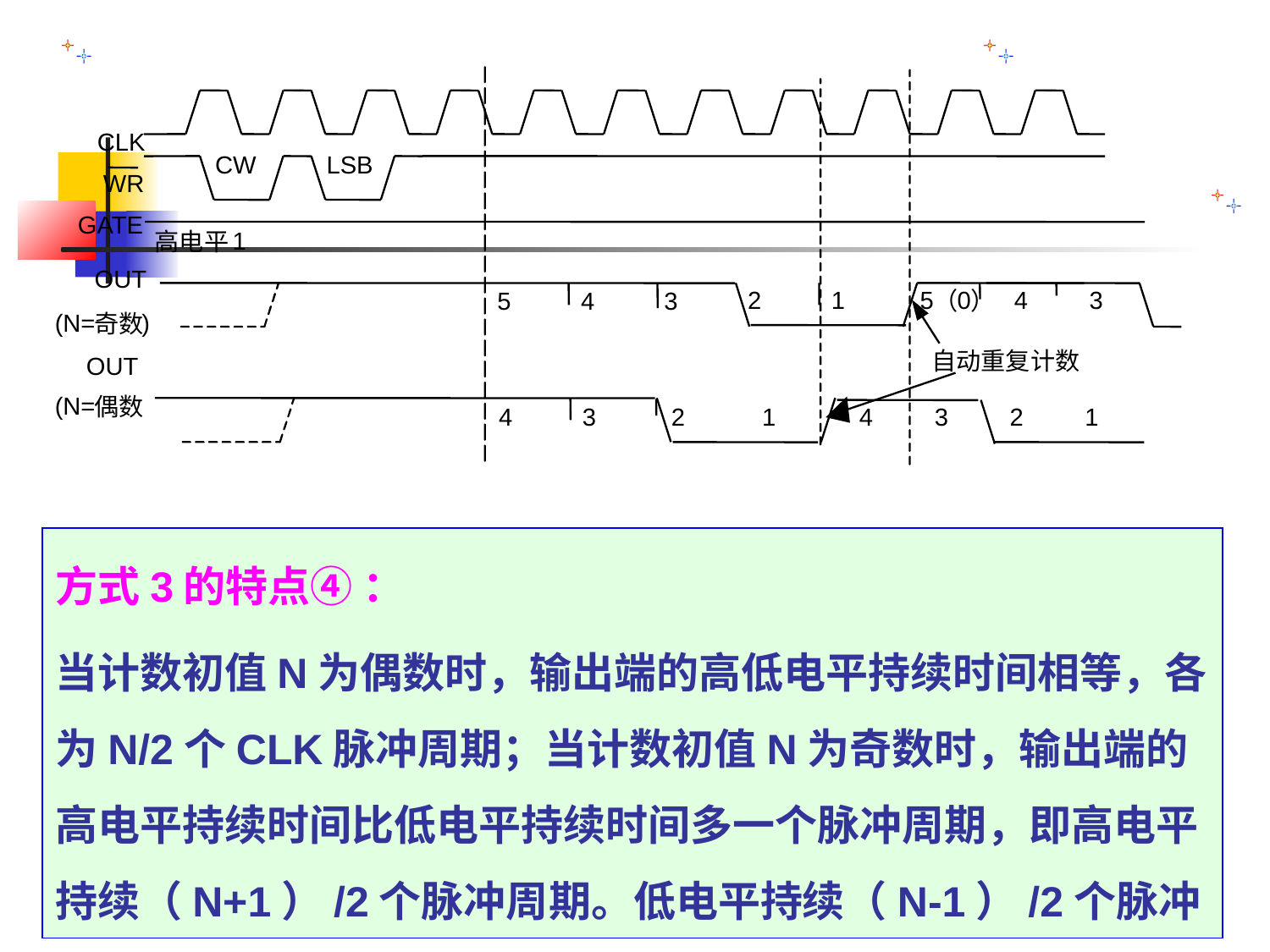

CLK

CW
LSB

WR

GATE

1
高电平

OUT

2
1
5
0
4
3
（
）
5
4
3

(N=
)
奇数

自动重复计数
OUT

(N=
偶数

4
3
2
1
4
3
2
1

方式3的特点④ ：
当计数初值N为偶数时，输出端的高低电平持续时间相等，各为N/2个CLK脉冲周期；当计数初值N为奇数时，输出端的高电平持续时间比低电平持续时间多一个脉冲周期，即高电平持续（N+1）/2个脉冲周期。低电平持续（N-1）/2个脉冲周期。